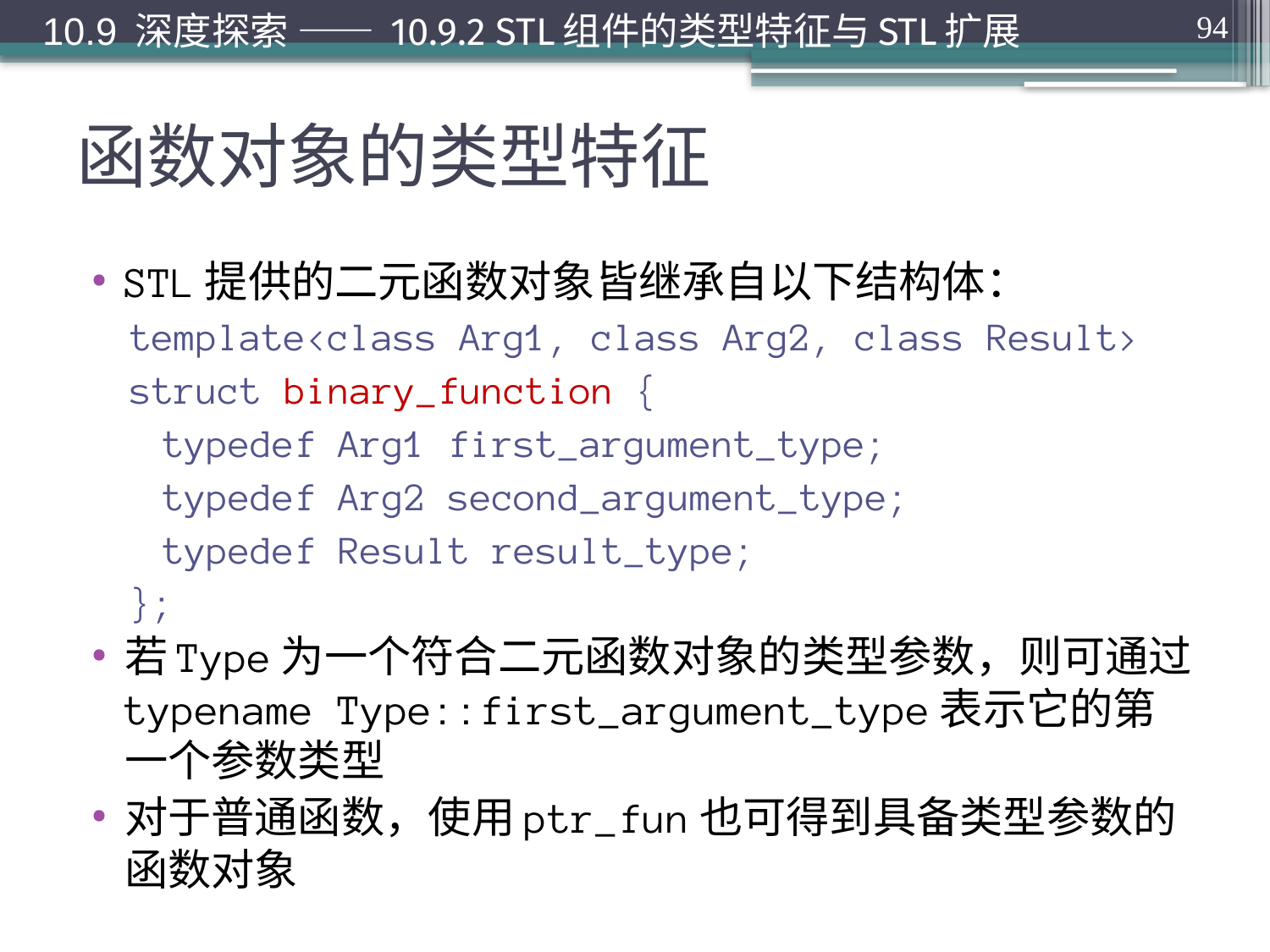

10.9 深度探索 —— 10.9.2 STL组件的类型特征与STL扩展
94
# 函数对象的类型特征
STL提供的二元函数对象皆继承自以下结构体：
template<class Arg1, class Arg2, class Result>
struct binary_function {
	typedef Arg1 first_argument_type;
	typedef Arg2 second_argument_type;
	typedef Result result_type;
};
若Type为一个符合二元函数对象的类型参数，则可通过typename Type::first_argument_type表示它的第一个参数类型
对于普通函数，使用ptr_fun也可得到具备类型参数的函数对象